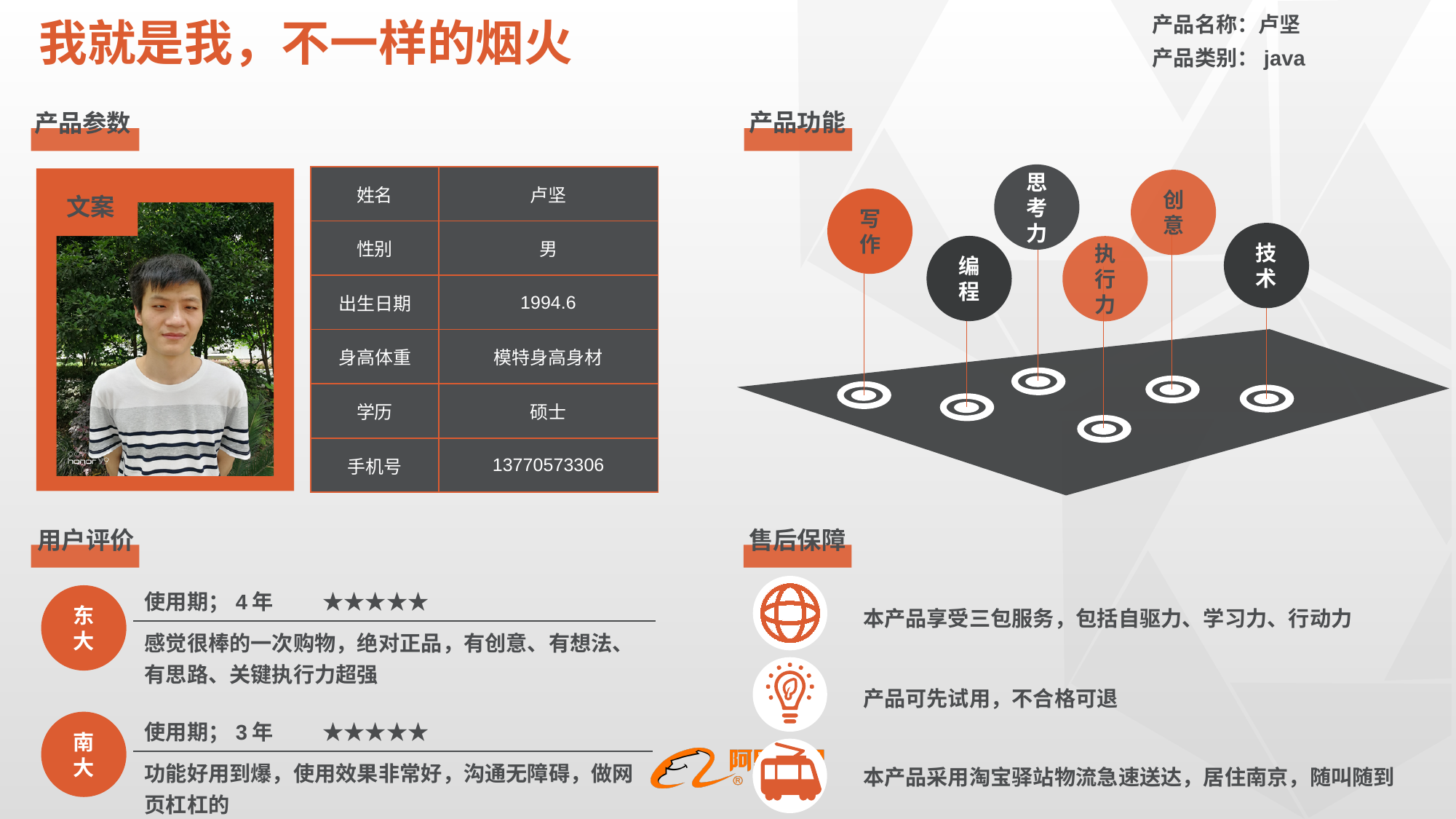

产品名称：卢坚
产品类别：java
我就是我，不一样的烟火
产品功能
产品参数

思考力
| 姓名 | 卢坚 |
| --- | --- |
| 性别 | 男 |
| 出生日期 | 1994.6 |
| 身高体重 | 模特身高身材 |
| 学历 | 硕士 |
| 手机号 | 13770573306 |

创意
文案
写作

技术
编程
执行力

用户评价
售后保障

| 使用期；4年 ★★★★★ |
| --- |
| 感觉很棒的一次购物，绝对正品，有创意、有想法、有思路、关键执行力超强 |

东大
本产品享受三包服务，包括自驱力、学习力、行动力

产品可先试用，不合格可退
| 使用期；3年 ★★★★★ |
| --- |
| 功能好用到爆，使用效果非常好，沟通无障碍，做网页杠杠的 |
南大

本产品采用淘宝驿站物流急速送达，居住南京，随叫随到